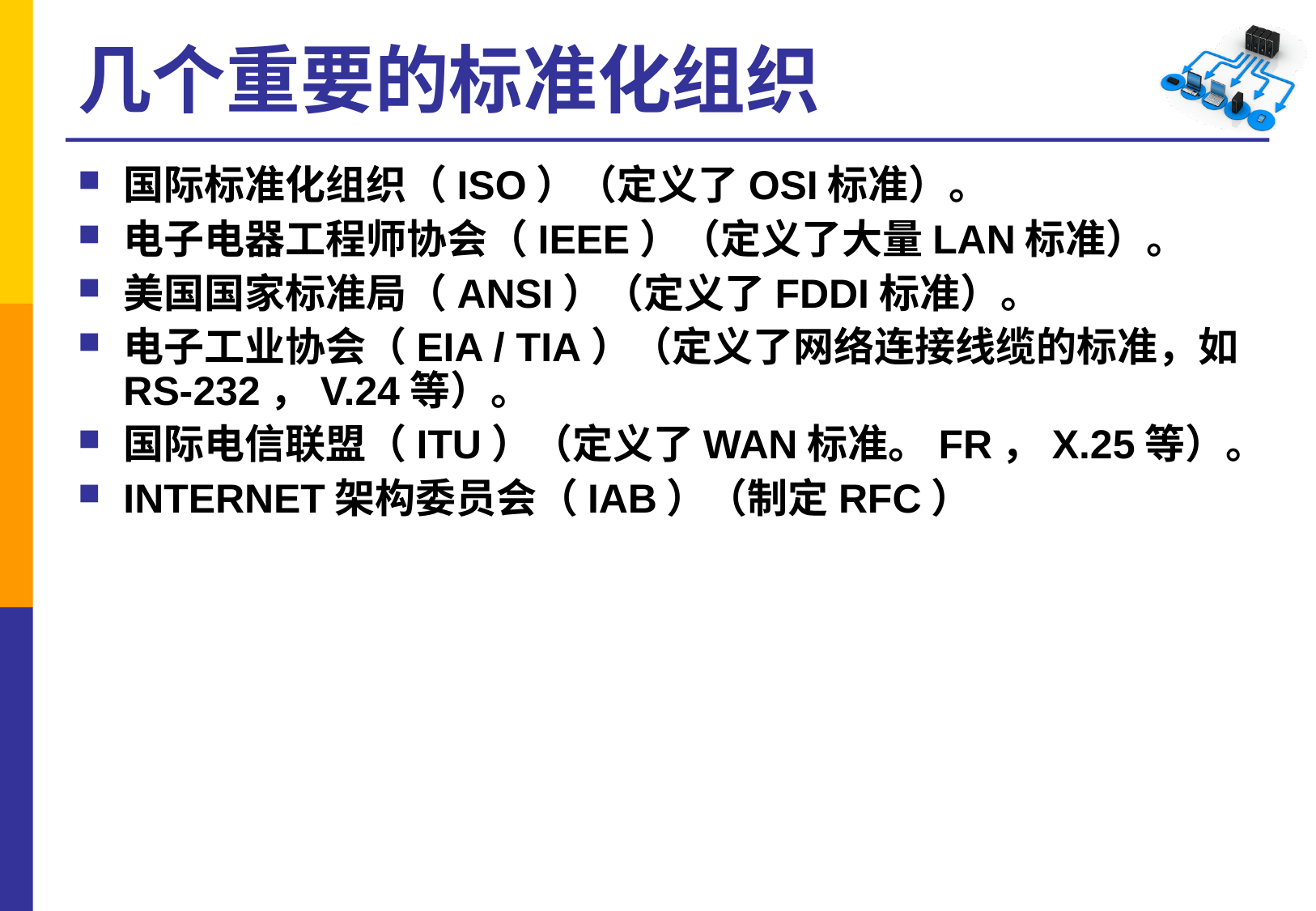

# 几个重要的标准化组织
国际标准化组织（ISO）（定义了OSI标准）。
电子电器工程师协会（IEEE）（定义了大量LAN标准）。
美国国家标准局（ANSI）（定义了FDDI标准）。
电子工业协会（EIA / TIA）（定义了网络连接线缆的标准，如RS-232，V.24等）。
国际电信联盟（ITU）（定义了WAN标准。FR，X.25等）。
INTERNET架构委员会（IAB）（制定RFC）